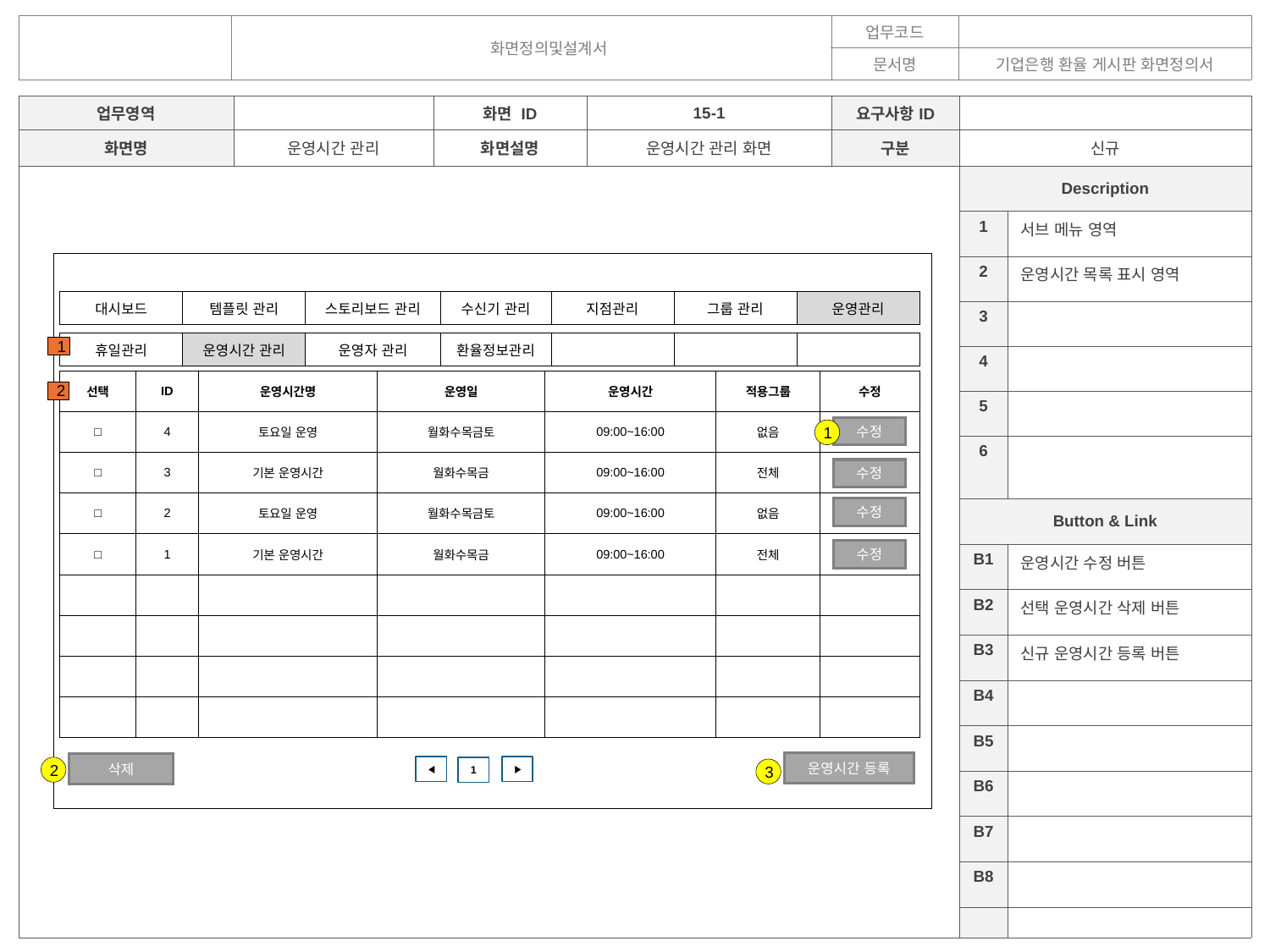

|  | 화면정의및설계서 | 업무코드 |  |
| --- | --- | --- | --- |
|  |  | 문서명 | 기업은행 환율 게시판 화면정의서 |
| 업무영역 |  | 화면 ID | 15-1 | 요구사항ID |  |  |
| --- | --- | --- | --- | --- | --- | --- |
| 화면명 | 운영시간 관리 | 화면설명 | 운영시간 관리 화면 | 구분 | 신규 |  |
|  |  |  |  |  | Description |  |
|  |  |  |  |  | 1 | 서브 메뉴 영역 |
|  |  |  |  |  | 2 | 운영시간 목록 표시 영역 |
|  |  |  |  |  | 3 |  |
|  |  |  |  |  | 4 |  |
|  |  |  |  |  | 5 |  |
|  |  |  |  |  | 6 |  |
|  |  |  |  |  | Button & Link |  |
|  |  |  |  |  | B1 | 운영시간 수정 버튼 |
|  |  |  |  |  | B2 | 선택 운영시간 삭제 버튼 |
|  |  |  |  |  | B3 | 신규 운영시간 등록 버튼 |
|  |  |  |  |  | B4 |  |
|  |  |  |  |  | B5 |  |
|  |  |  |  |  | B6 |  |
|  |  |  |  |  | B7 |  |
|  |  |  |  |  | B8 |  |
|  |  |  |  |  |  |  |

| 대시보드 | 템플릿 관리 | 스토리보드 관리 | 수신기 관리 | 지점관리 | 그룹 관리 | 운영관리 |
| --- | --- | --- | --- | --- | --- | --- |
| 휴일관리 | 운영시간 관리 | 운영자 관리 | 환율정보관리 |  |  |  |
| --- | --- | --- | --- | --- | --- | --- |
1
| 선택 | ID | 운영시간명 | 운영일 | 운영시간 | 적용그룹 | 수정 |
| --- | --- | --- | --- | --- | --- | --- |
| □ | 4 | 토요일 운영 | 월화수목금토 | 09:00~16:00 | 없음 |  |
| □ | 3 | 기본 운영시간 | 월화수목금 | 09:00~16:00 | 전체 |  |
| □ | 2 | 토요일 운영 | 월화수목금토 | 09:00~16:00 | 없음 |  |
| □ | 1 | 기본 운영시간 | 월화수목금 | 09:00~16:00 | 전체 |  |
|  |  |  |  |  |  |  |
|  |  |  |  |  |  |  |
|  |  |  |  |  |  |  |
|  |  |  |  |  |  |  |
2
수정
1
수정
수정
수정
운영시간 등록
삭제
◀
▶
1
2
3